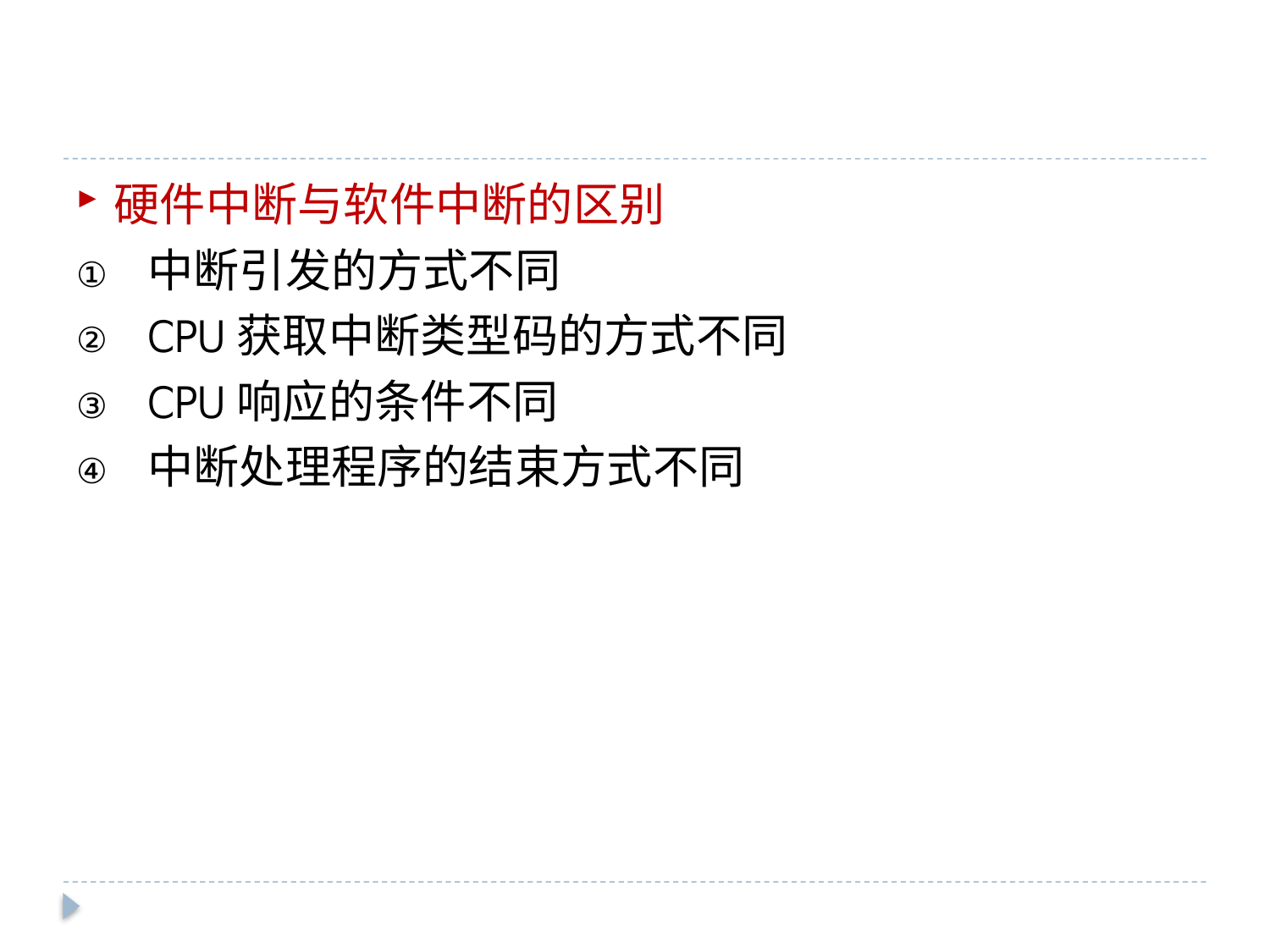

#
硬件中断与软件中断的区别
中断引发的方式不同
CPU获取中断类型码的方式不同
CPU响应的条件不同
中断处理程序的结束方式不同